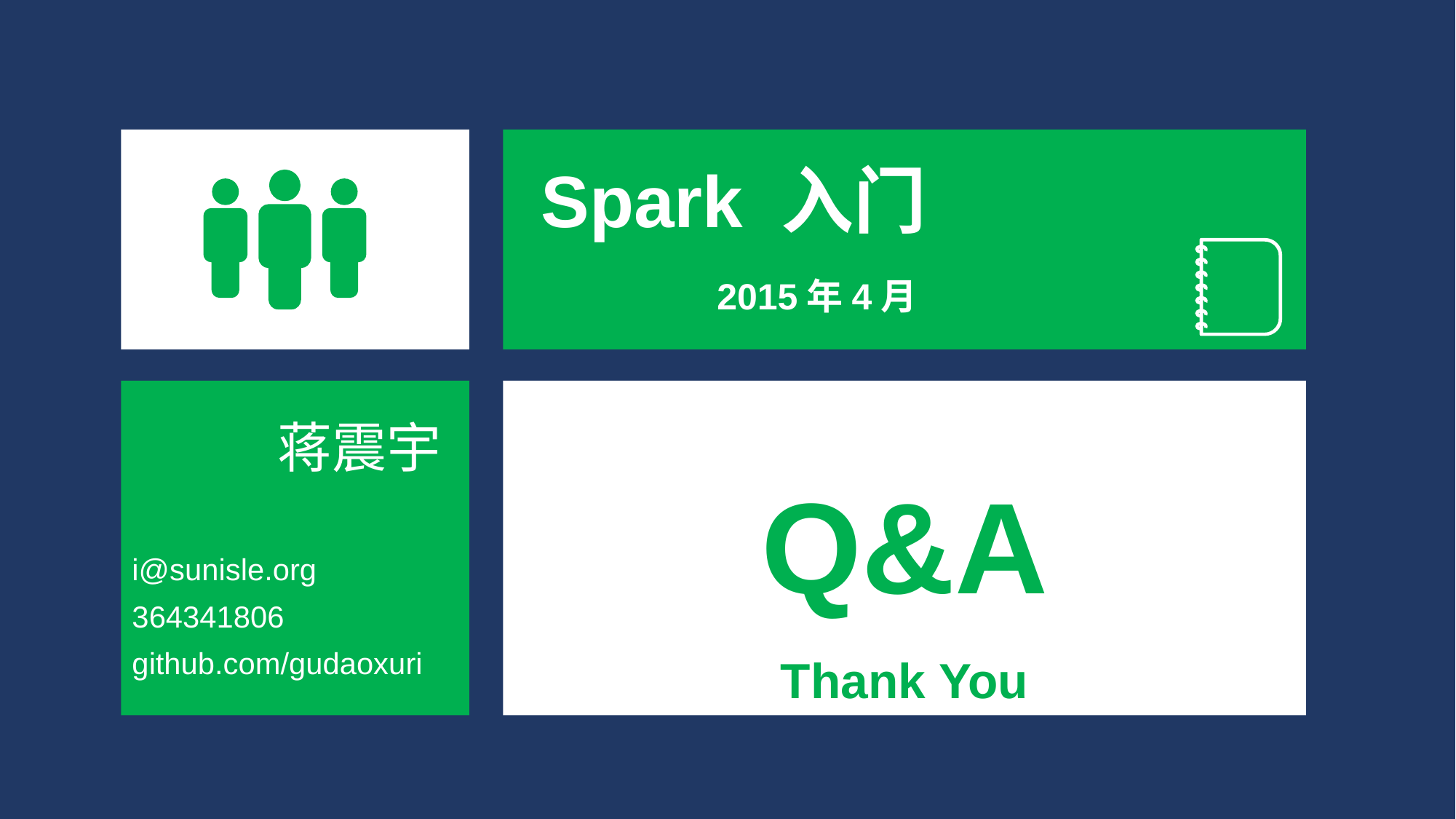

Spark 入门

2015年4月
蒋震宇

i@sunisle.org
364341806
github.com/gudaoxuri
Q&A
Thank You